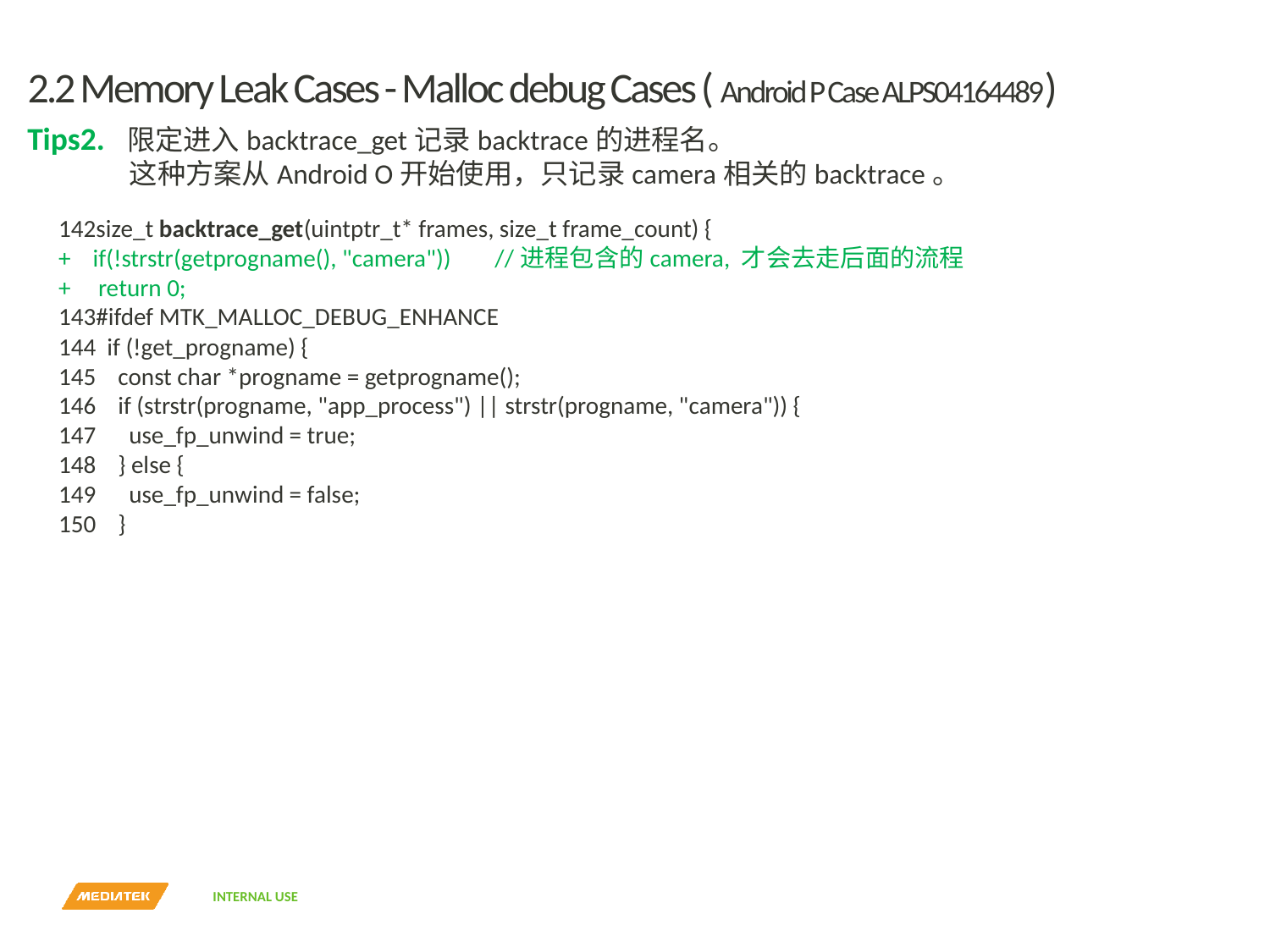

# 2.2 Memory Leak Cases - Malloc debug Cases ( Android P Case ALPS04164489)
Tips2.  限定进入backtrace_get记录backtrace的进程名。
               这种方案从Android O开始使用，只记录camera相关的backtrace。
142size_t backtrace_get(uintptr_t* frames, size_t frame_count) {
+    if(!strstr(getprogname(), "camera"))        //进程包含的camera, 才会去走后面的流程
+     return 0;
143#ifdef MTK_MALLOC_DEBUG_ENHANCE
144  if (!get_progname) {
145    const char *progname = getprogname();
146    if (strstr(progname, "app_process") || strstr(progname, "camera")) {
147      use_fp_unwind = true;
148    } else {
149      use_fp_unwind = false;
150    }